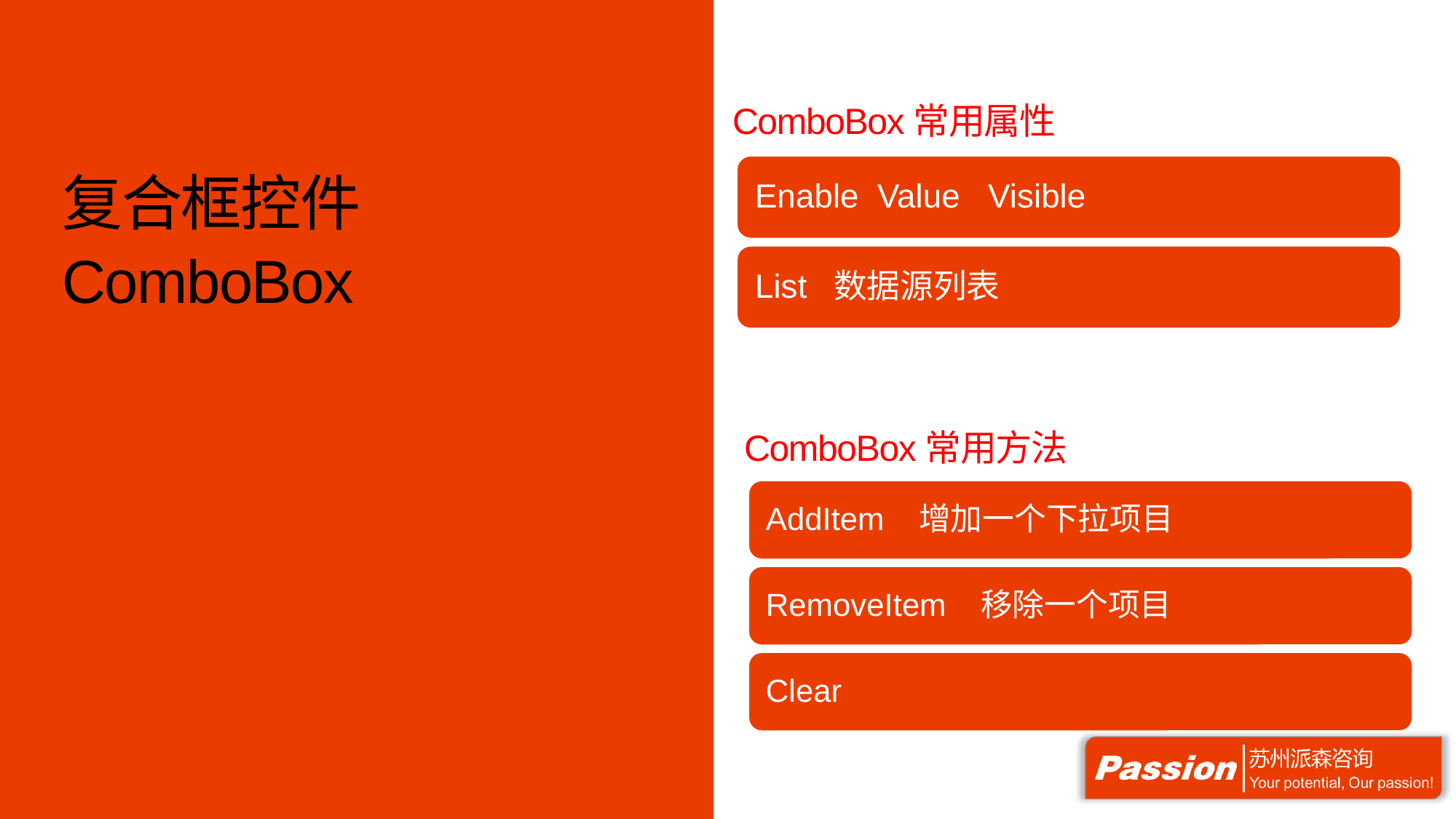

ComboBox常用属性
Enable  Value   Visible
List  数据源列表
复合框控件
ComboBox
ComboBox常用方法
AddItem   增加一个下拉项目
RemoveItem   移除一个项目
Clear